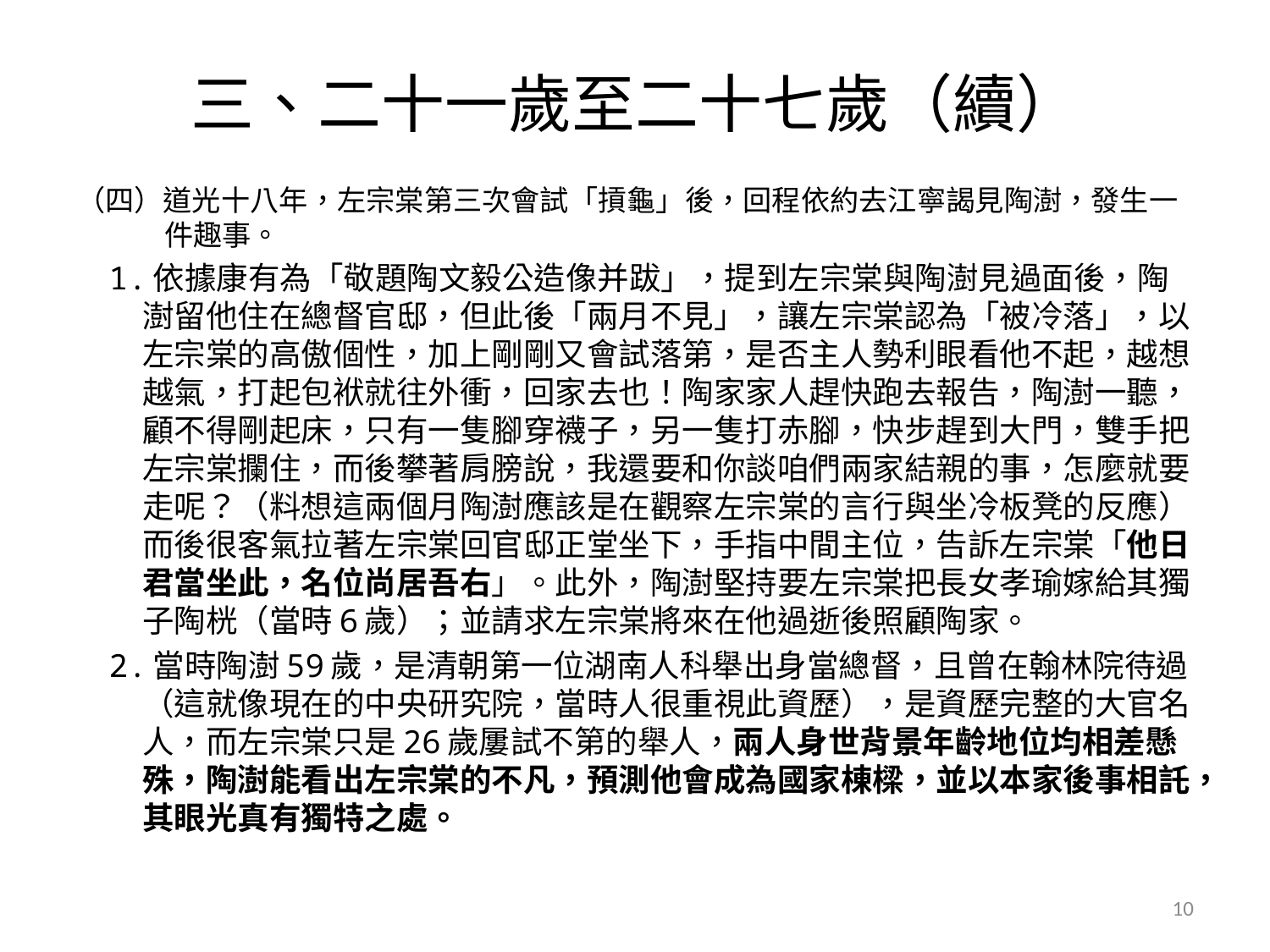

# 三、二十一歲至二十七歲（續）
（四）道光十八年，左宗棠第三次會試「摃龜」後，回程依約去江寧謁見陶澍，發生一件趣事。
1.依據康有為「敬題陶文毅公造像并跋」，提到左宗棠與陶澍見過面後，陶澍留他住在總督官邸，但此後「兩月不見」，讓左宗棠認為「被冷落」，以左宗棠的高傲個性，加上剛剛又會試落第，是否主人勢利眼看他不起，越想越氣，打起包袱就往外衝，回家去也！陶家家人趕快跑去報告，陶澍一聽，顧不得剛起床，只有一隻腳穿襪子，另一隻打赤腳，快步趕到大門，雙手把左宗棠攔住，而後攀著肩膀說，我還要和你談咱們兩家結親的事，怎麼就要走呢？（料想這兩個月陶澍應該是在觀察左宗棠的言行與坐冷板凳的反應）而後很客氣拉著左宗棠回官邸正堂坐下，手指中間主位，告訴左宗棠「他日君當坐此，名位尚居吾右」。此外，陶澍堅持要左宗棠把長女孝瑜嫁給其獨子陶桄（當時6歲）；並請求左宗棠將來在他過逝後照顧陶家。
2.當時陶澍59歲，是清朝第一位湖南人科舉出身當總督，且曾在翰林院待過（這就像現在的中央研究院，當時人很重視此資歷），是資歷完整的大官名人，而左宗棠只是26歲屢試不第的舉人，兩人身世背景年齡地位均相差懸殊，陶澍能看出左宗棠的不凡，預測他會成為國家棟樑，並以本家後事相託，其眼光真有獨特之處。

10